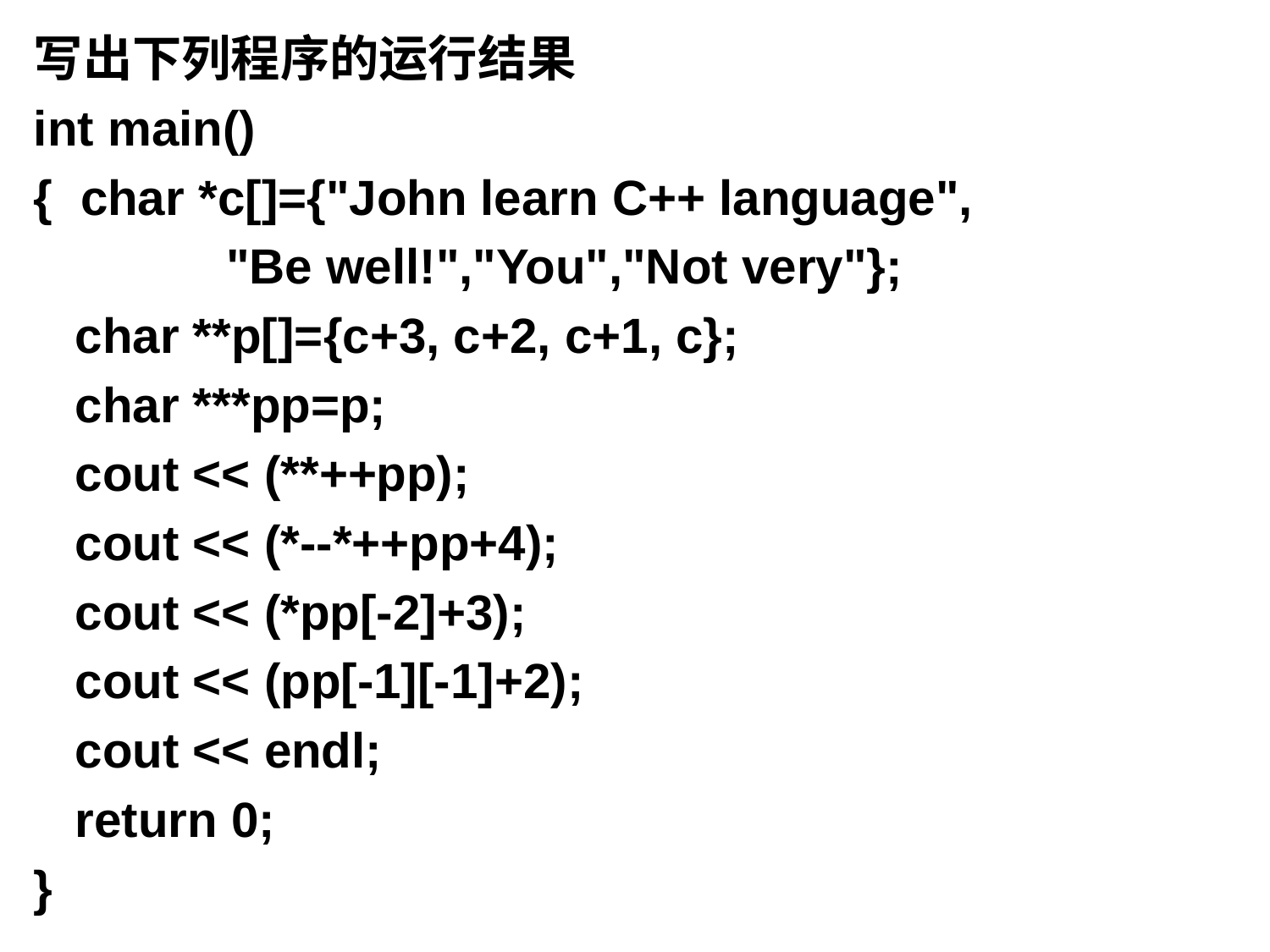

写出下列程序的运行结果
int main()
{  char *c[]={"John learn C++ language",
              "Be well!","You","Not very"};
   char **p[]={c+3, c+2, c+1, c};
   char ***pp=p;
   cout << (**++pp);
   cout << (*--*++pp+4);
   cout << (*pp[-2]+3);
   cout << (pp[-1][-1]+2);
   cout << endl;
   return 0;
}